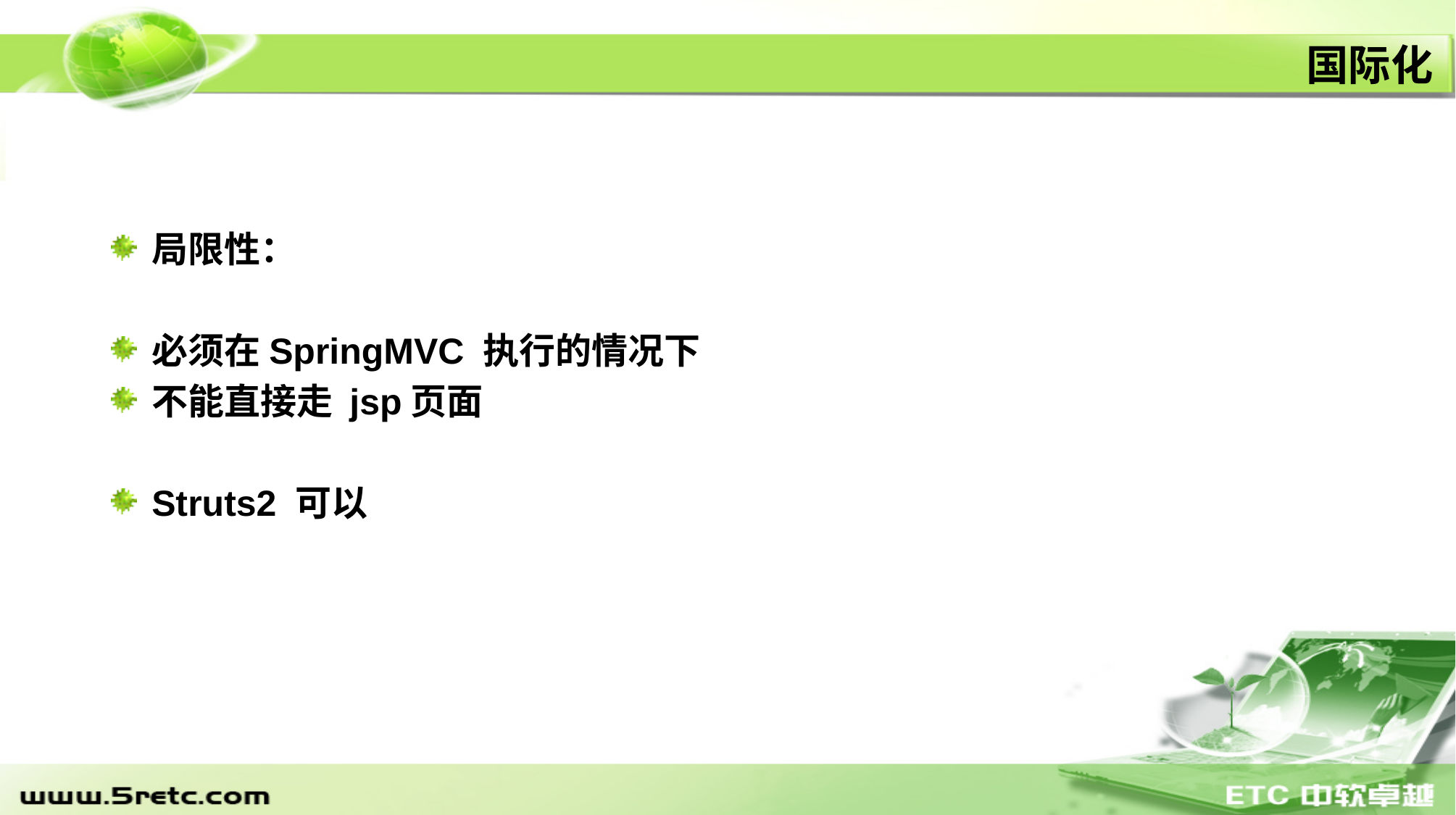

# 国际化
局限性：

必须在SpringMVC 执行的情况下
不能直接走 jsp页面

Struts2 可以